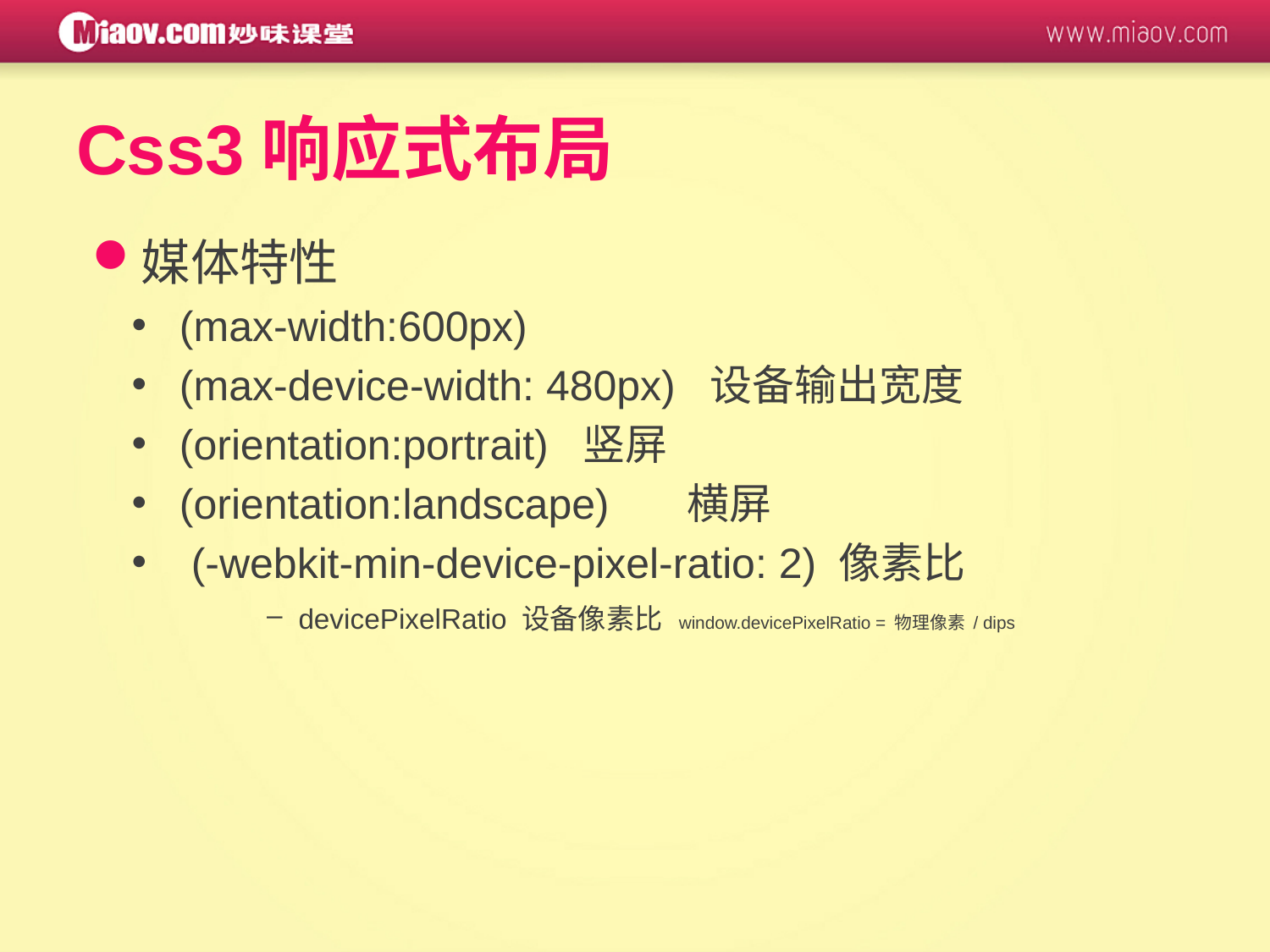

# Css3响应式布局

媒体特性
(max-width:600px)
(max-device-width: 480px)  设备输出宽度
(orientation:portrait)  竖屏
(orientation:landscape)	横屏
 (-webkit-min-device-pixel-ratio: 2) 像素比
devicePixelRatio 设备像素比 window.devicePixelRatio = 物理像素 / dips